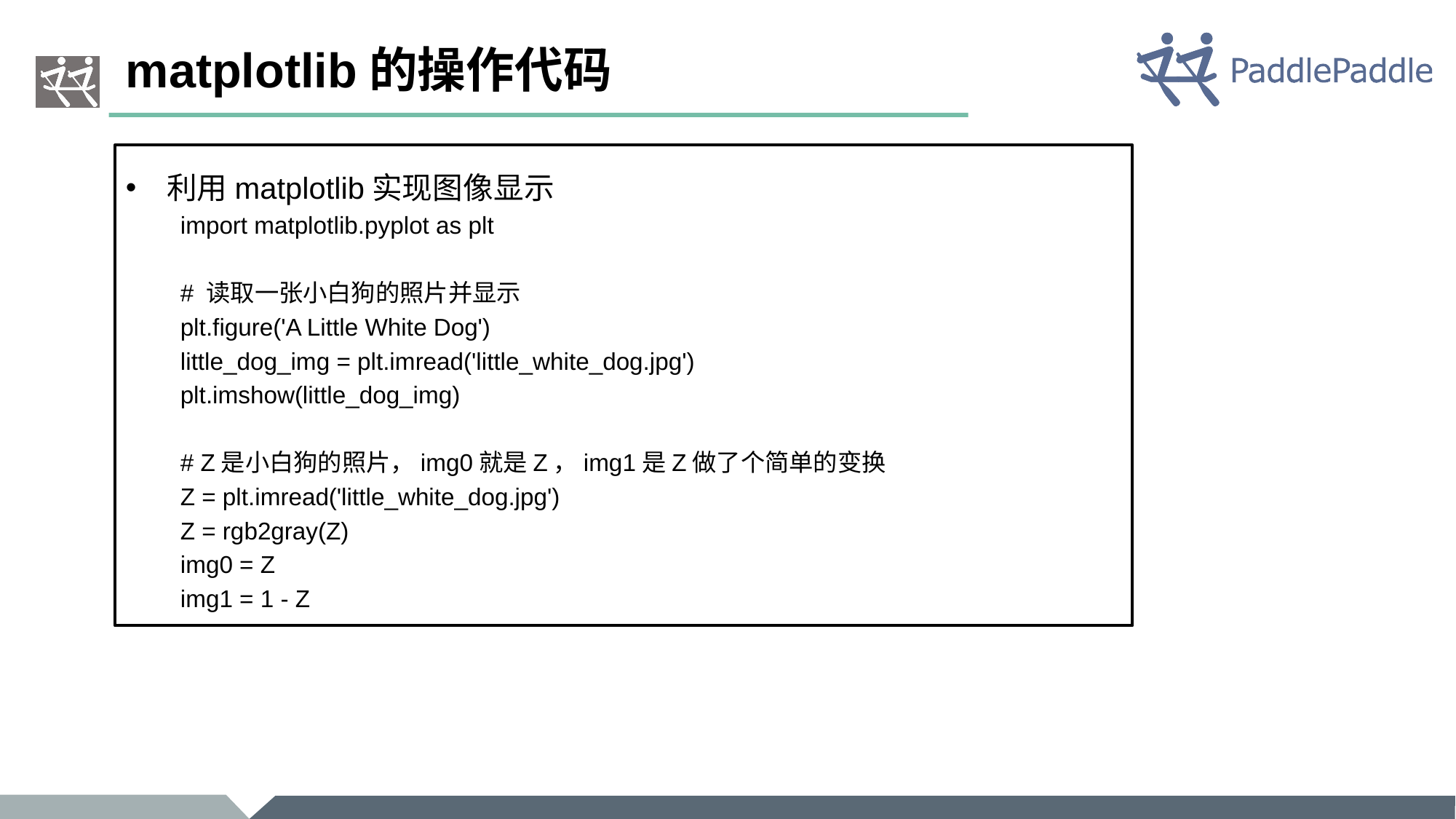

# matplotlib的操作代码
利用matplotlib实现图像显示
import matplotlib.pyplot as plt

# 读取一张小白狗的照片并显示
plt.figure('A Little White Dog')
little_dog_img = plt.imread('little_white_dog.jpg')
plt.imshow(little_dog_img)

# Z是小白狗的照片，img0就是Z，img1是Z做了个简单的变换
Z = plt.imread('little_white_dog.jpg')
Z = rgb2gray(Z)
img0 = Z
img1 = 1 - Z